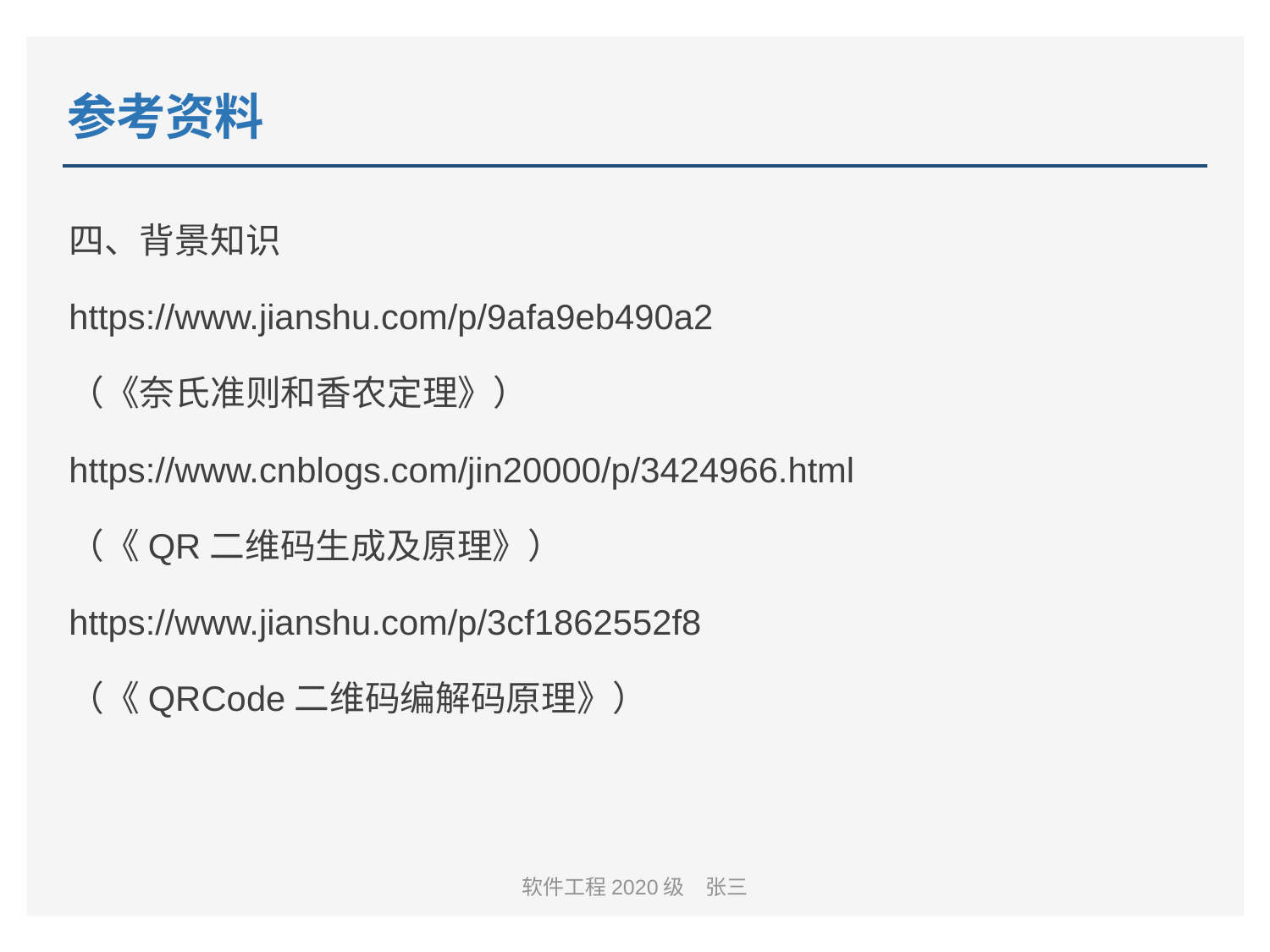

# 参考资料
四、背景知识
https://www.jianshu.com/p/9afa9eb490a2
（《奈氏准则和香农定理》）
https://www.cnblogs.com/jin20000/p/3424966.html
（《QR二维码生成及原理》）
https://www.jianshu.com/p/3cf1862552f8
（《QRCode二维码编解码原理》）

软件工程2020级　张三
22